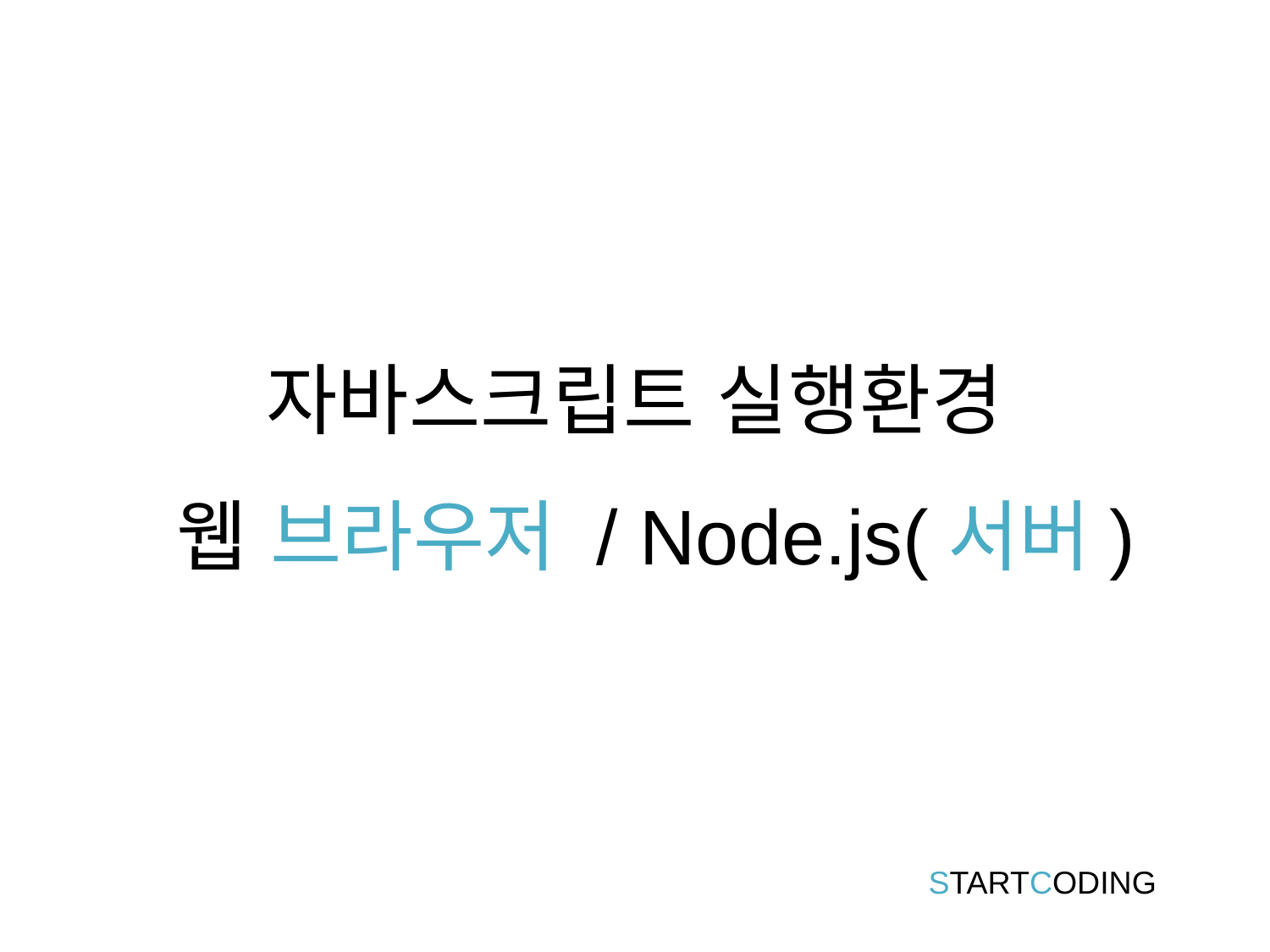

# 자바스크립트 실행환경
웹 브라우저 / Node.js(서버)
STARTCODING